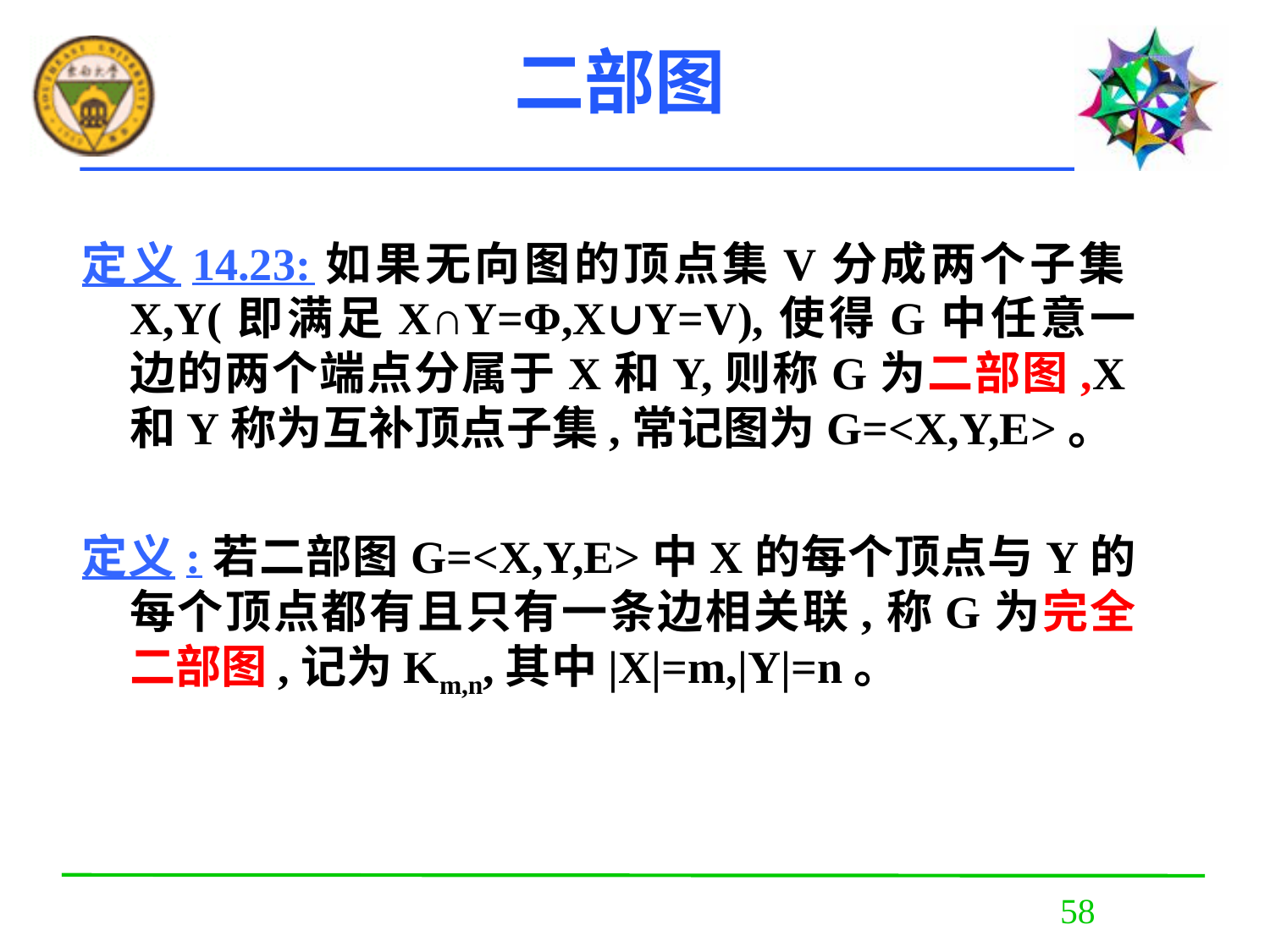

# 二部图
定义14.23:如果无向图的顶点集V分成两个子集X,Y(即满足X∩Y=Φ,X∪Y=V),使得G中任意一边的两个端点分属于X和Y,则称G为二部图,X和Y称为互补顶点子集,常记图为G=<X,Y,E>。

定义:若二部图G=<X,Y,E>中X的每个顶点与Y的每个顶点都有且只有一条边相关联,称G为完全二部图,记为Km,n,其中|X|=m,|Y|=n。